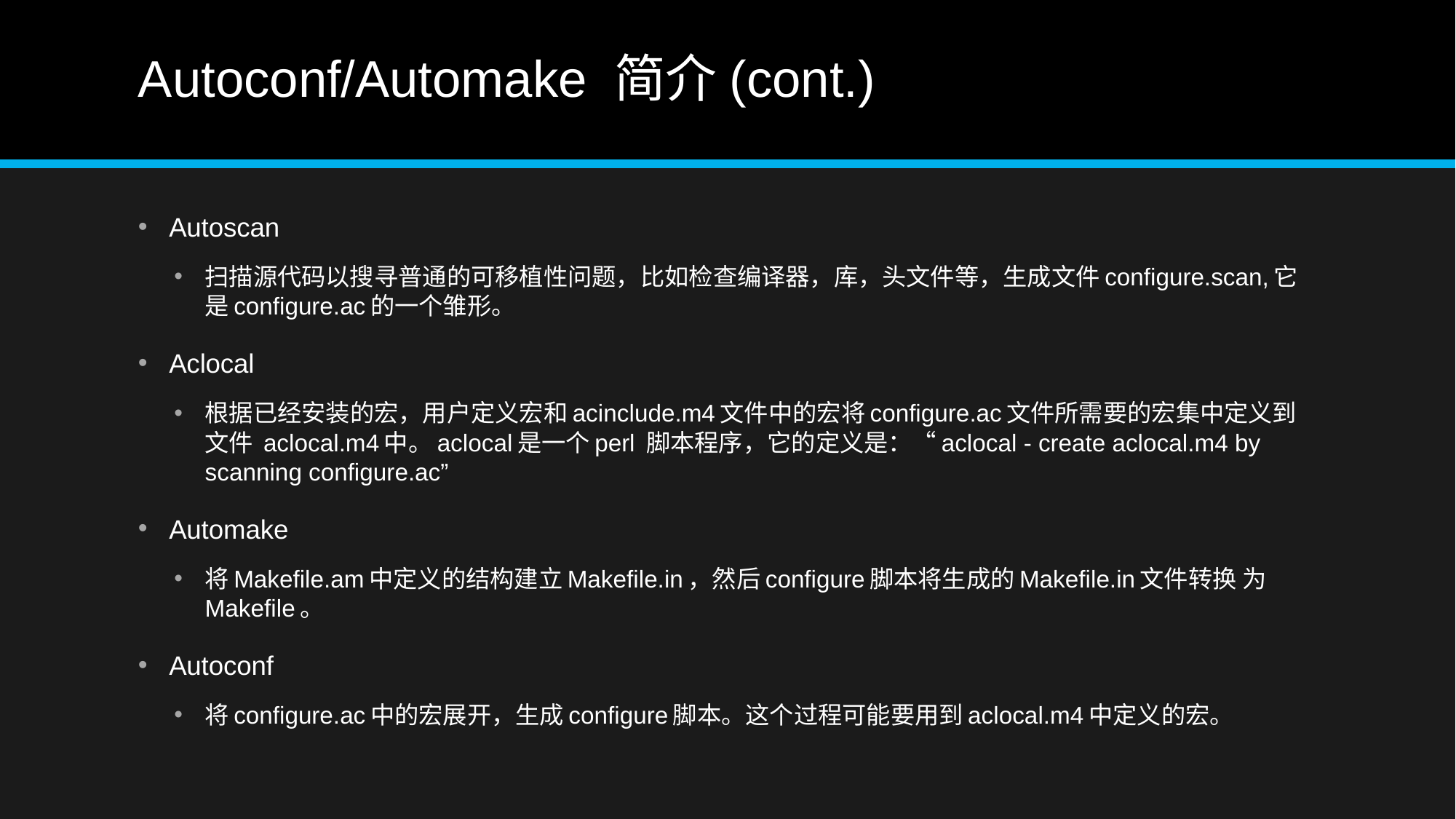

# Autoconf/Automake 简介(cont.)
Autoscan
扫描源代码以搜寻普通的可移植性问题，比如检查编译器，库，头文件等，生成文件configure.scan,它是configure.ac的一个雏形。
Aclocal
根据已经安装的宏，用户定义宏和acinclude.m4文件中的宏将configure.ac文件所需要的宏集中定义到文件 aclocal.m4中。aclocal是一个perl 脚本程序，它的定义是：“aclocal - create aclocal.m4 by scanning configure.ac”
Automake
将Makefile.am中定义的结构建立Makefile.in，然后configure脚本将生成的Makefile.in文件转换 为Makefile。
Autoconf
将configure.ac中的宏展开，生成configure脚本。这个过程可能要用到aclocal.m4中定义的宏。